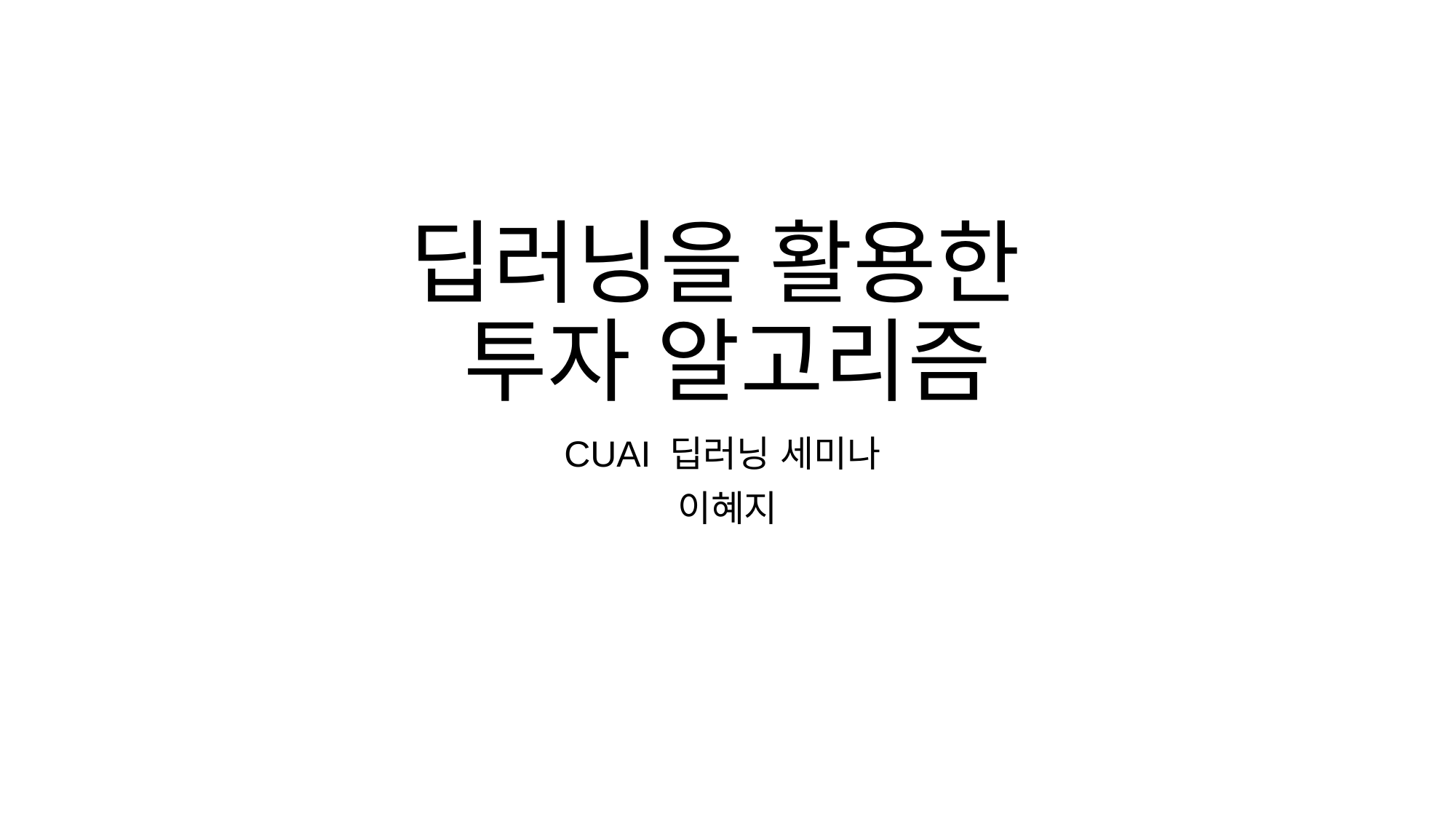

# 딥러닝을 활용한 투자 알고리즘
CUAI 딥러닝 세미나
이혜지